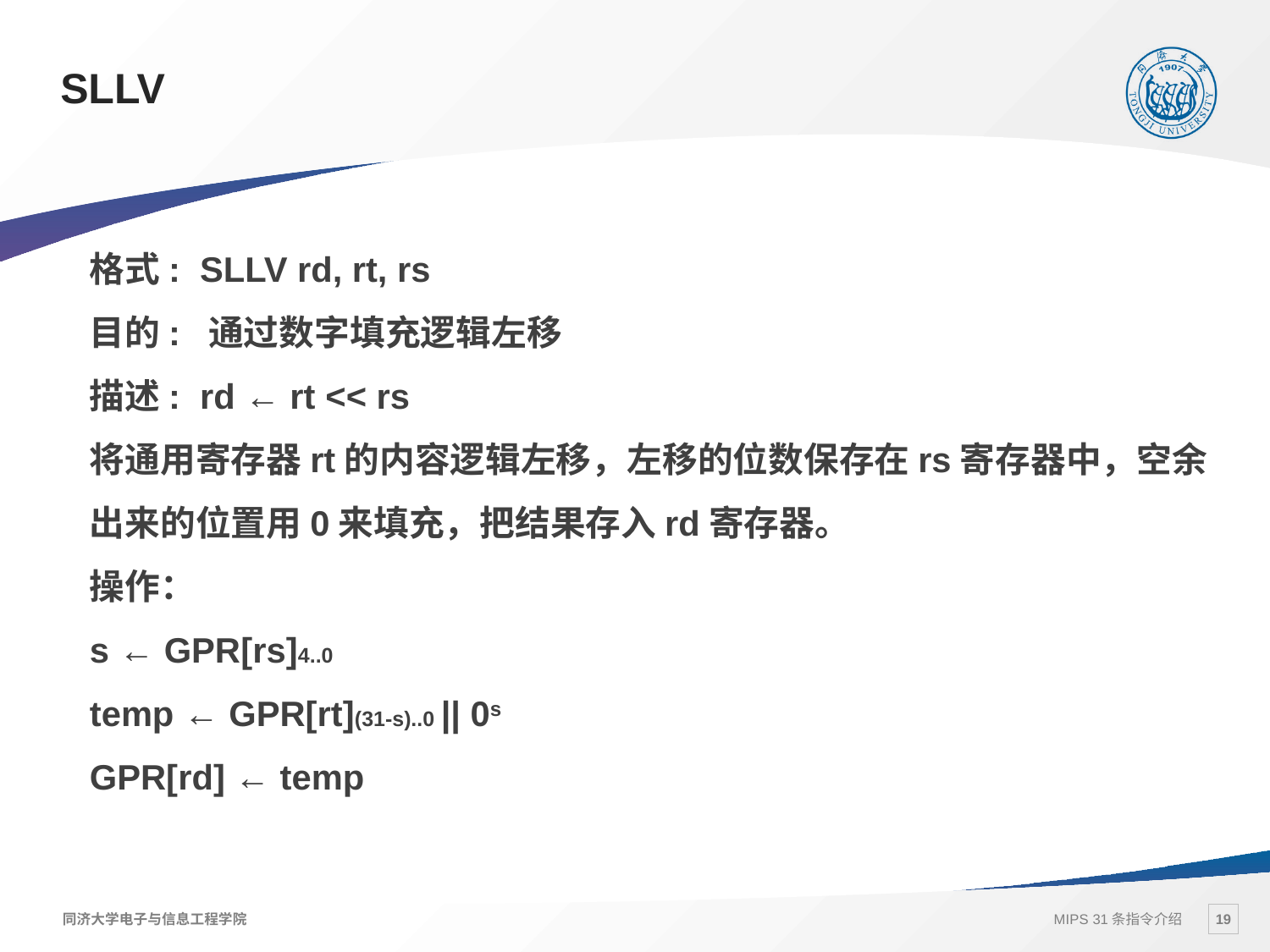

# SLLV
格式:  SLLV rd, rt, rs
目的:  通过数字填充逻辑左移
描述:  rd ← rt << rs
将通用寄存器rt的内容逻辑左移，左移的位数保存在rs寄存器中，空余出来的位置用0来填充，把结果存入rd寄存器。
操作：
s ← GPR[rs]4..0
temp ← GPR[rt](31-s)..0 || 0s
GPR[rd] ← temp